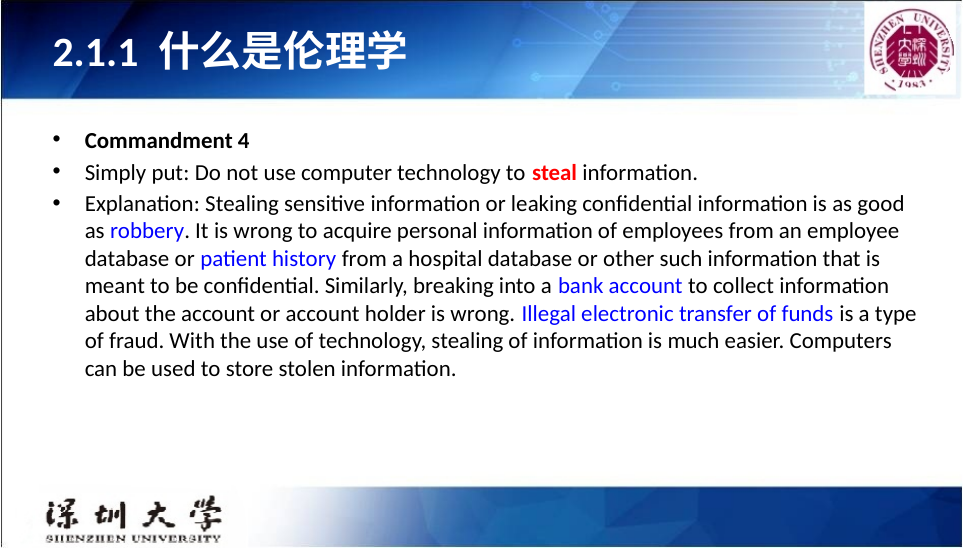

# 2.1.1 什么是伦理学
Commandment 4
Simply put: Do not use computer technology to steal information.
Explanation: Stealing sensitive information or leaking confidential information is as good as robbery. It is wrong to acquire personal information of employees from an employee database or patient history from a hospital database or other such information that is meant to be confidential. Similarly, breaking into a bank account to collect information about the account or account holder is wrong. Illegal electronic transfer of funds is a type of fraud. With the use of technology, stealing of information is much easier. Computers can be used to store stolen information.
48